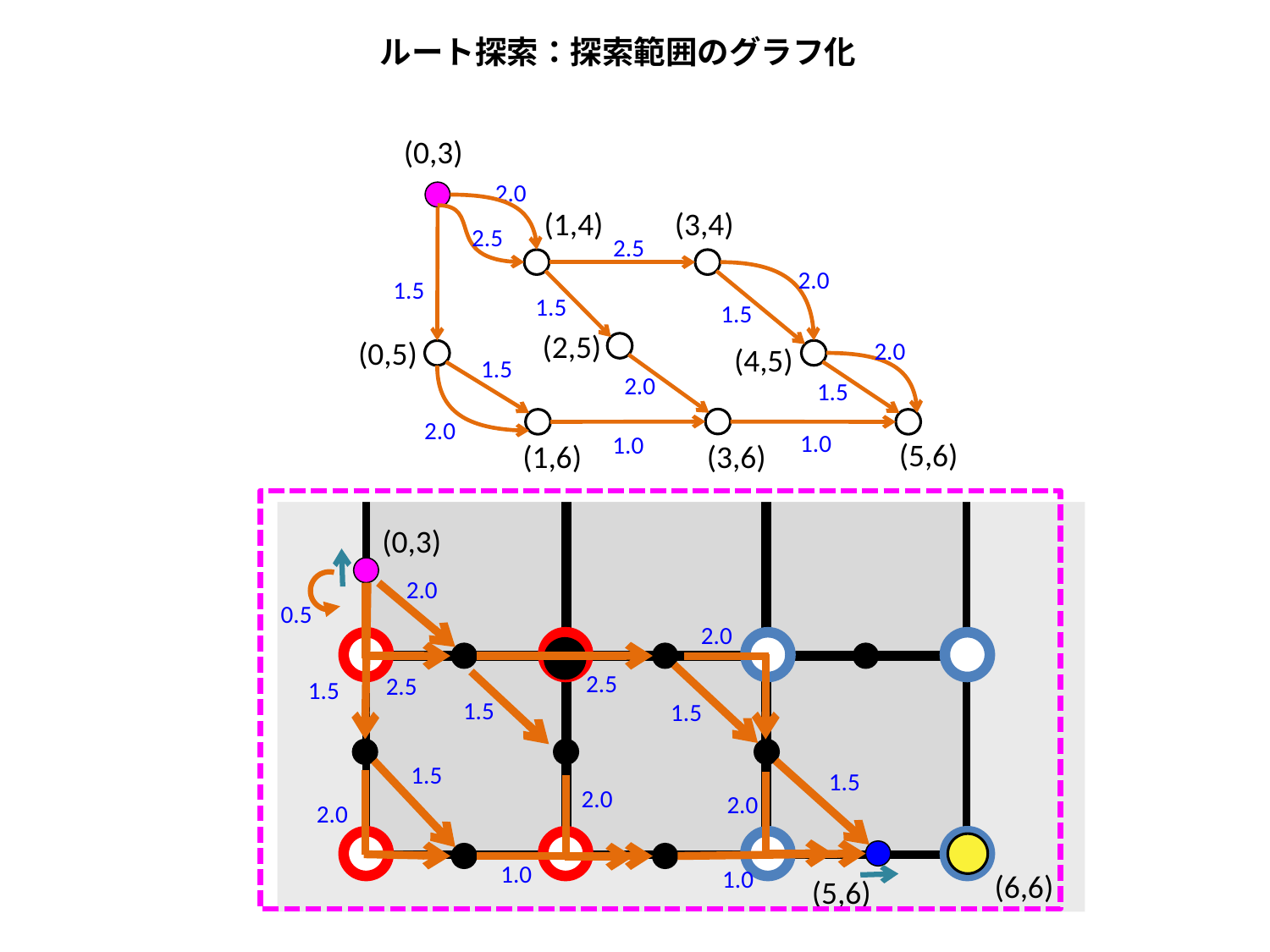

ルート探索：探索範囲のグラフ化
(0,3)

2.0

(1,4)
(3,4)
2.5
2.5
(0,0)

2.0
1.5
1.5
1.5
(2,5)
(0,5)
2.0

(4,5)

1.5
2.0
1.5
2.0

1.0
1.0
(5,6)
(1,6)
(3,6)

(0,3)

2.0

0.5
2.0

2.5
2.5
1.5
1.5
1.5

1.5
1.5
2.0
2.0
2.0

1.0
1.0
(6,6)
(5,6)